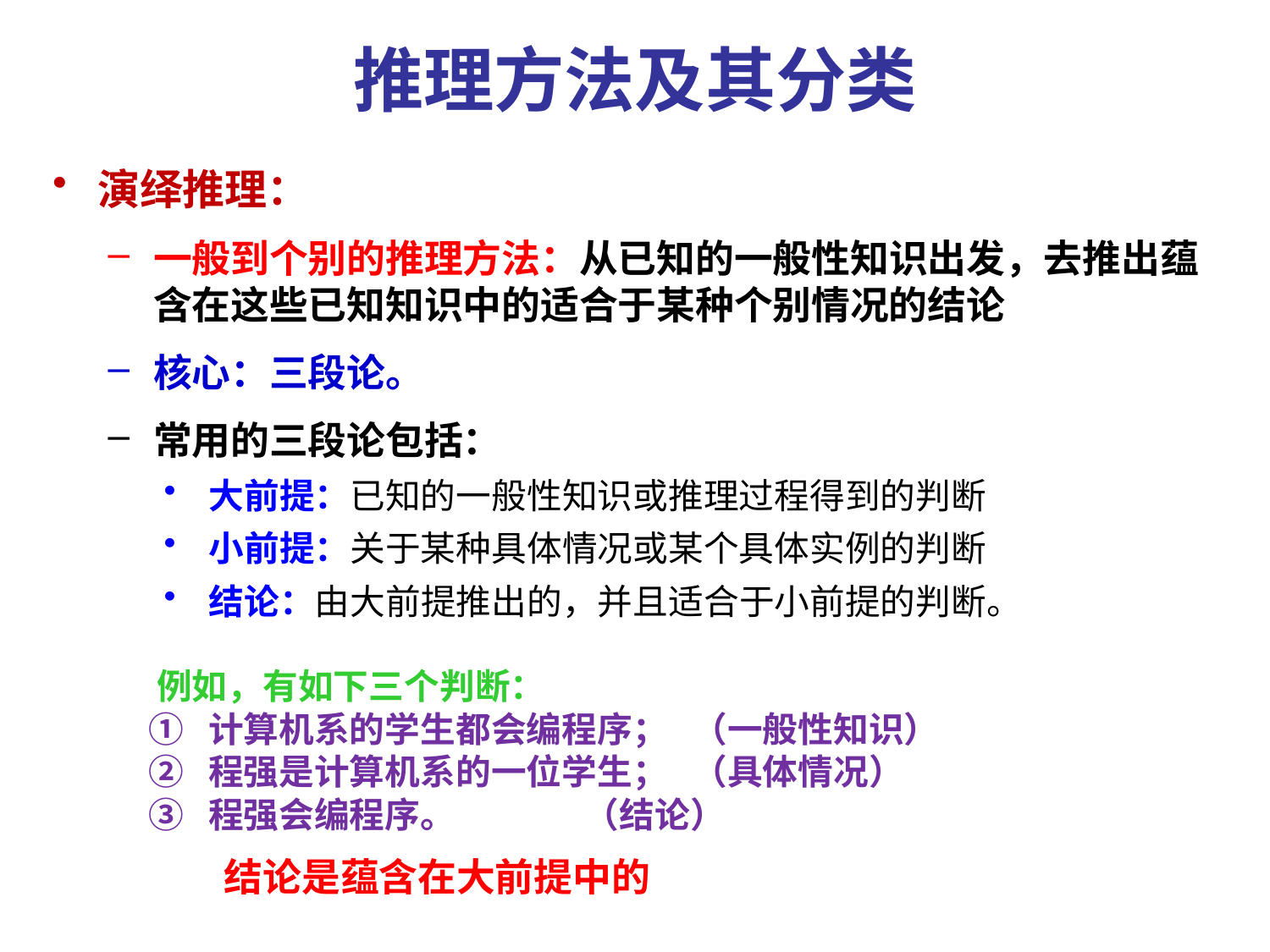

# 推理方法及其分类
演绎推理：
一般到个别的推理方法：从已知的一般性知识出发，去推出蕴含在这些已知知识中的适合于某种个别情况的结论
核心：三段论。
常用的三段论包括：
大前提：已知的一般性知识或推理过程得到的判断
小前提：关于某种具体情况或某个具体实例的判断
结论：由大前提推出的，并且适合于小前提的判断。

     例如，有如下三个判断：
     ①  计算机系的学生都会编程序；   （一般性知识）
     ②  程强是计算机系的一位学生；   （具体情况）
     ③  程强会编程序。                （结论）

            结论是蕴含在大前提中的